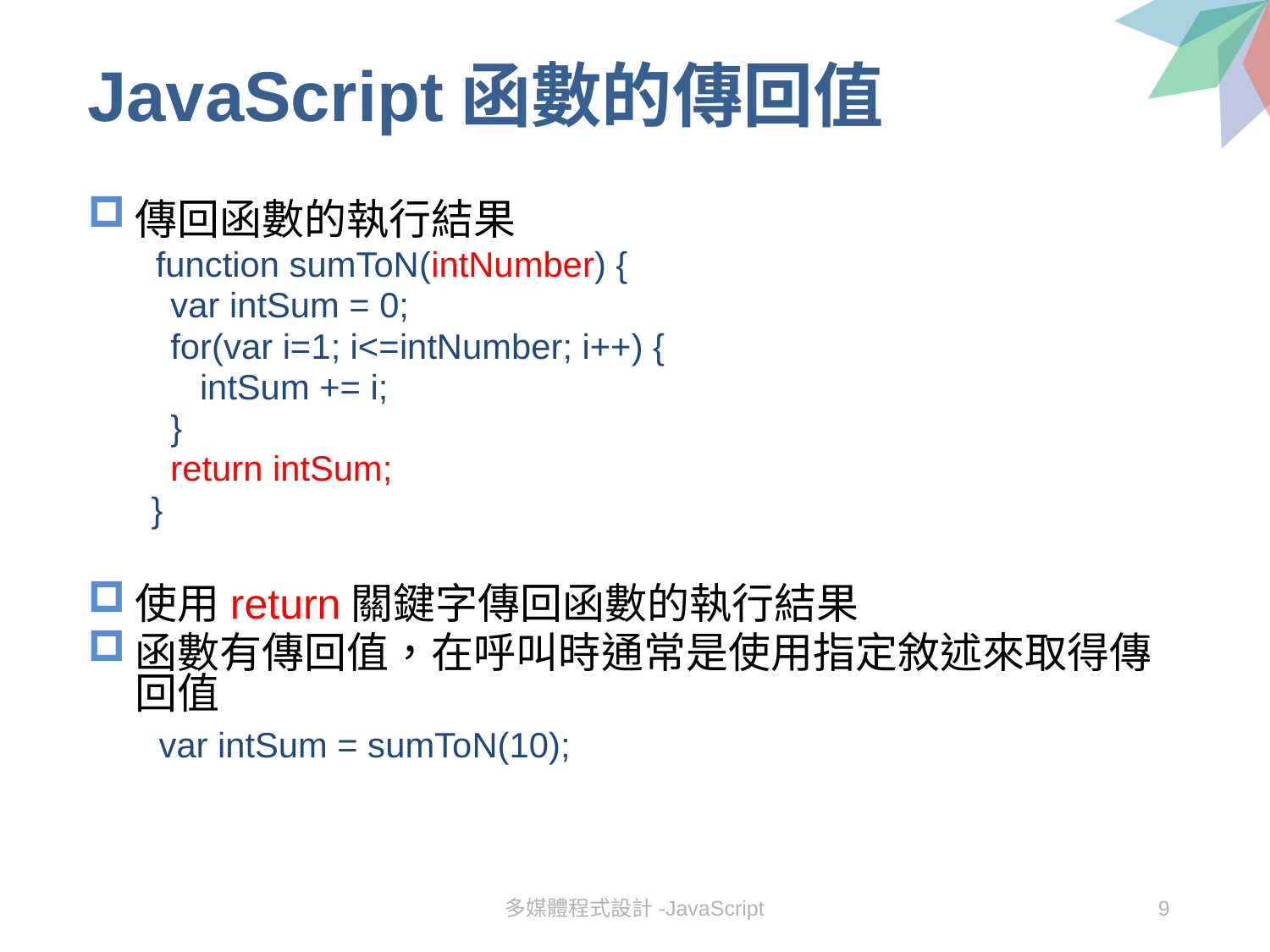

# JavaScript函數的傳回值
傳回函數的執行結果
       function sumToN(intNumber) {
  var intSum = 0;
  for(var i=1; i<=intNumber; i++) {
     intSum += i;
  }
  return intSum;
}

使用return關鍵字傳回函數的執行結果
函數有傳回值，在呼叫時通常是使用指定敘述來取得傳回值
      var intSum = sumToN(10);
多媒體程式設計-JavaScript
9